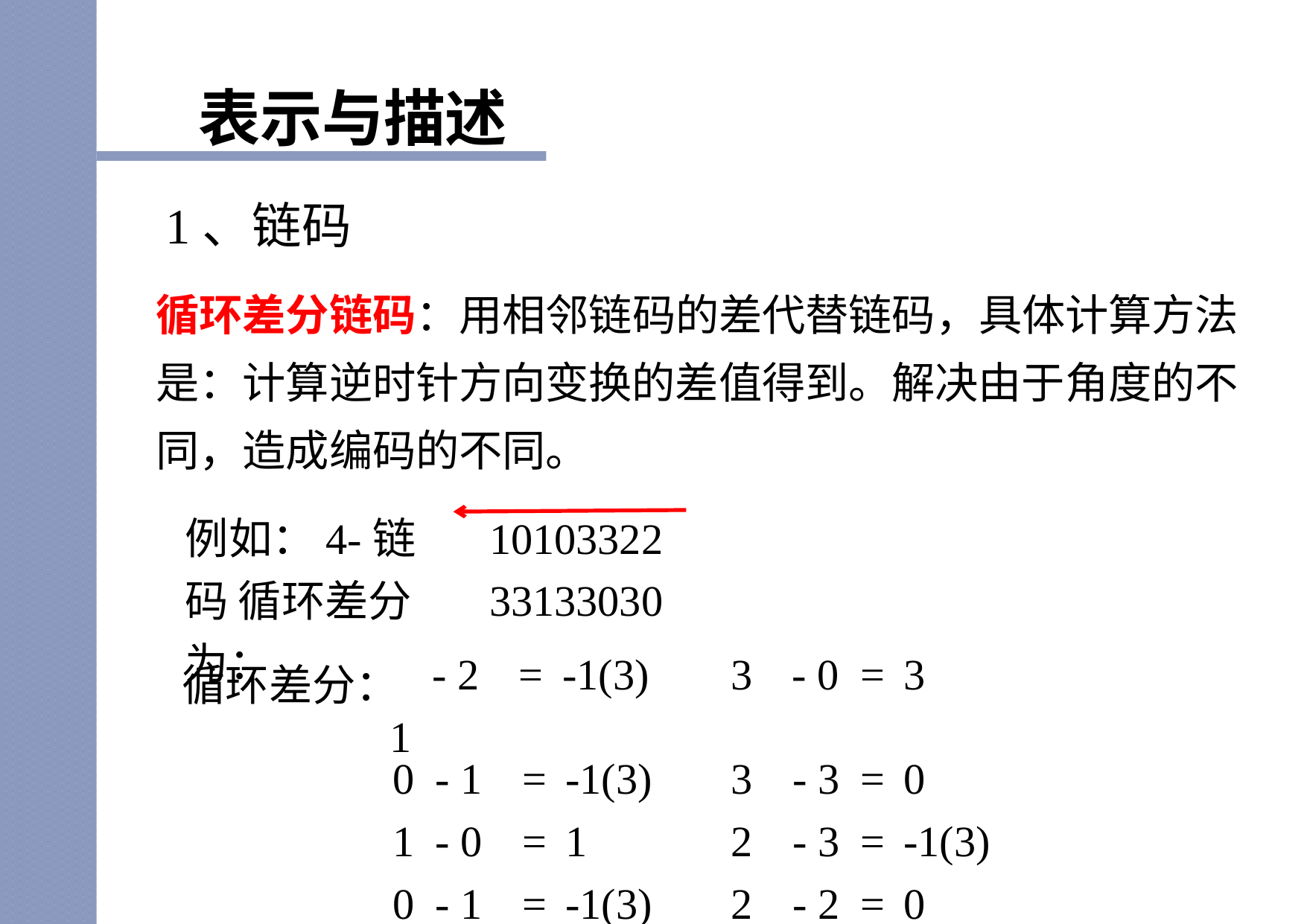

# 表示与描述
1、链码
循环差分链码：用相邻链码的差代替链码，具体计算方法是：计算逆时针方向变换的差值得到。解决由于角度的不同，造成编码的不同。
例如：4-链码 循环差分为：
10103322
33133030
| 循环差分：1 | - 2 | = | -1(3) | 3 | - 0 | = | 3 |
| --- | --- | --- | --- | --- | --- | --- | --- |
| 0 | - 1 | = | -1(3) | 3 | - 3 | = | 0 |
| 1 | - 0 | = | 1 | 2 | - 3 | = | -1(3) |
| 0 | - 1 | = | -1(3) | 2 | - 2 | = | 0 |